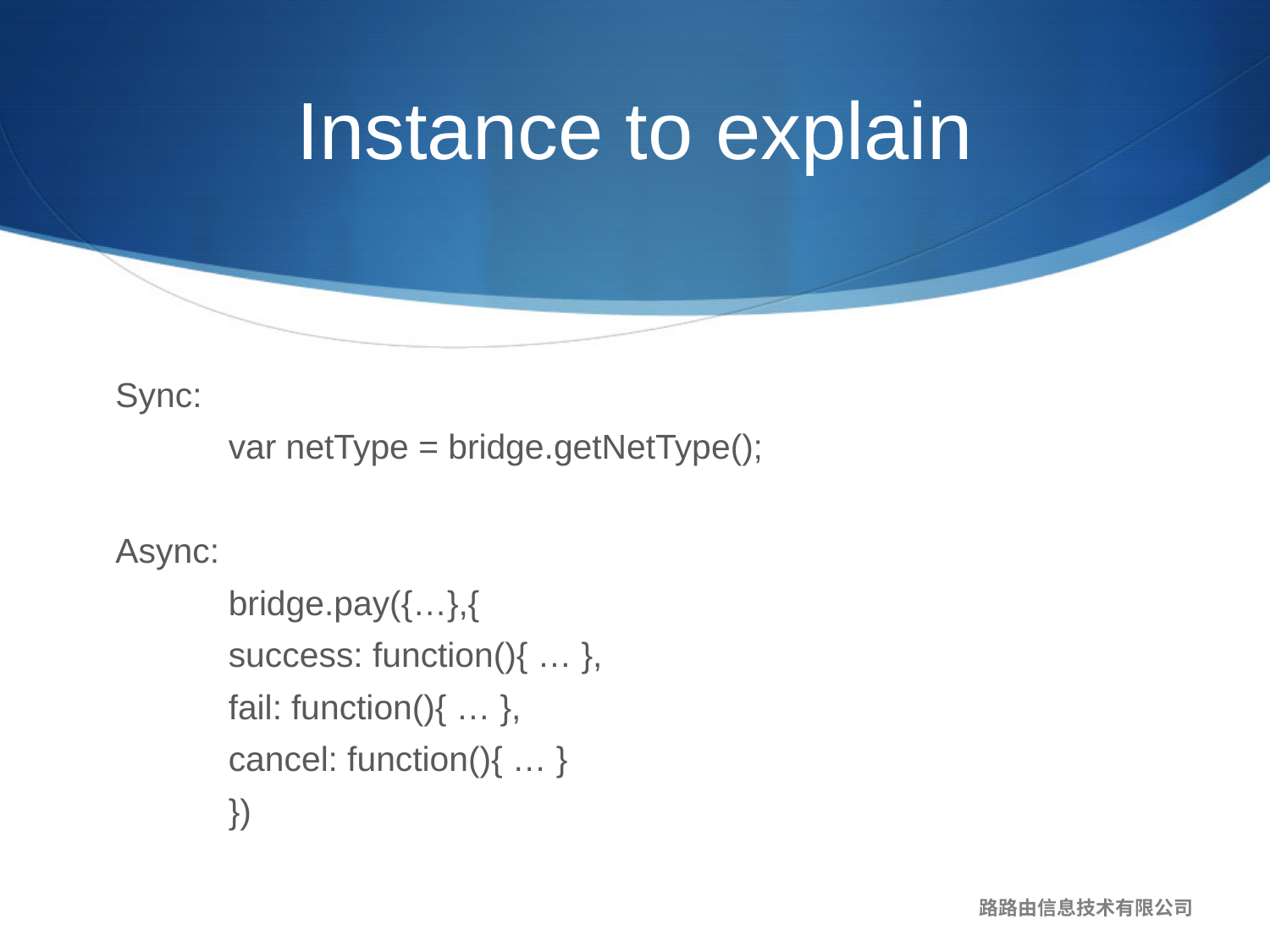

# Instance to explain
Sync:
	var netType = bridge.getNetType();

Async:
	bridge.pay({…},{
		success: function(){ … },
		fail: function(){ … },
		cancel: function(){ … }
	})
路路由信息技术有限公司